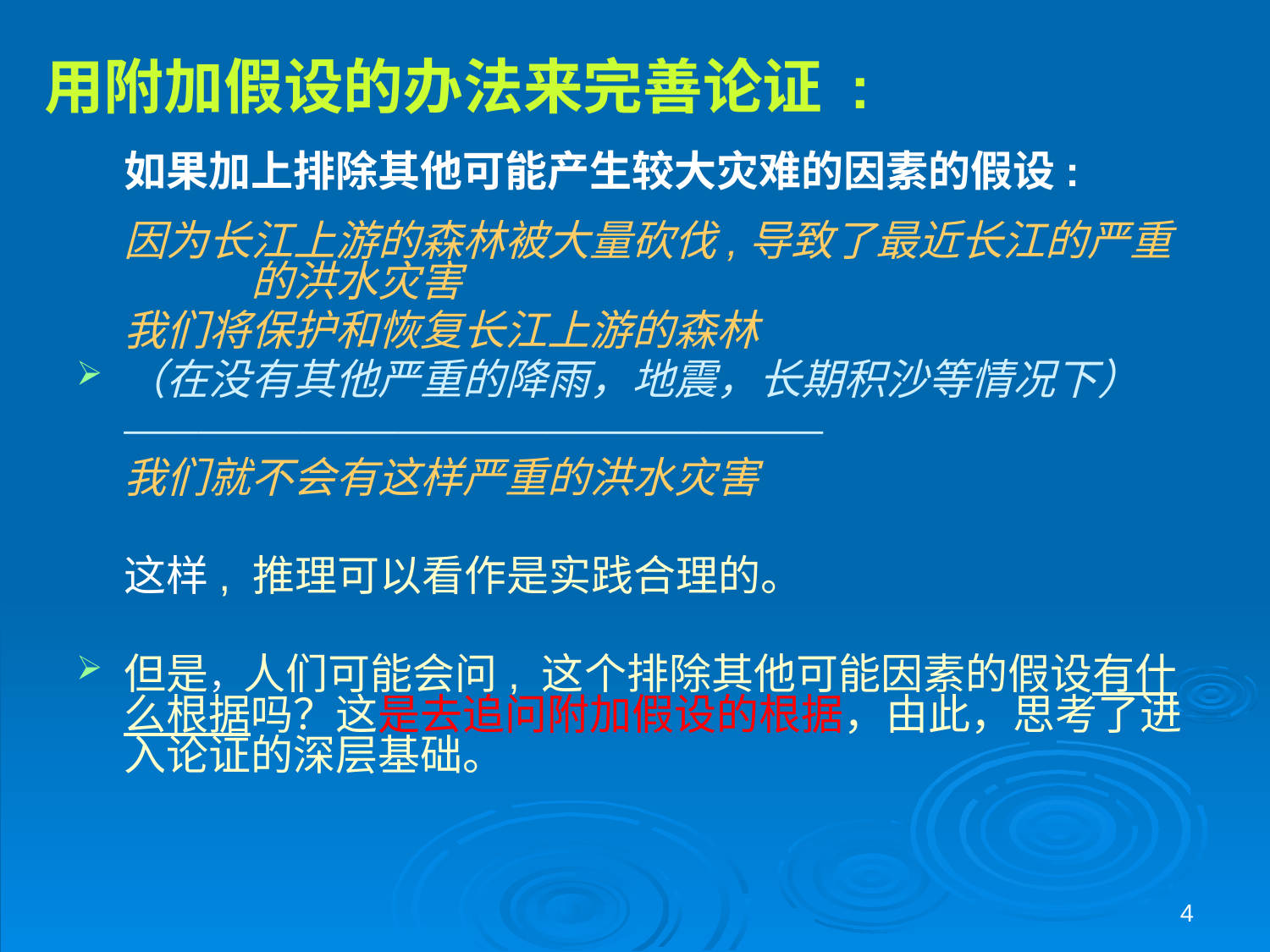

用附加假设的办法来完善论证 :
	如果加上排除其他可能产生较大灾难的因素的假设:

	因为长江上游的森林被大量砍伐,导致了最近长江的严重	的洪水灾害
　	我们将保护和恢复长江上游的森林
（在没有其他严重的降雨，地震，长期积沙等情况下）
	────────────────────────────
　	我们就不会有这样严重的洪水灾害

	这样, 推理可以看作是实践合理的。

但是，人们可能会问, 这个排除其他可能因素的假设有什么根据吗？这是去追问附加假设的根据，由此，思考了进入论证的深层基础。
4